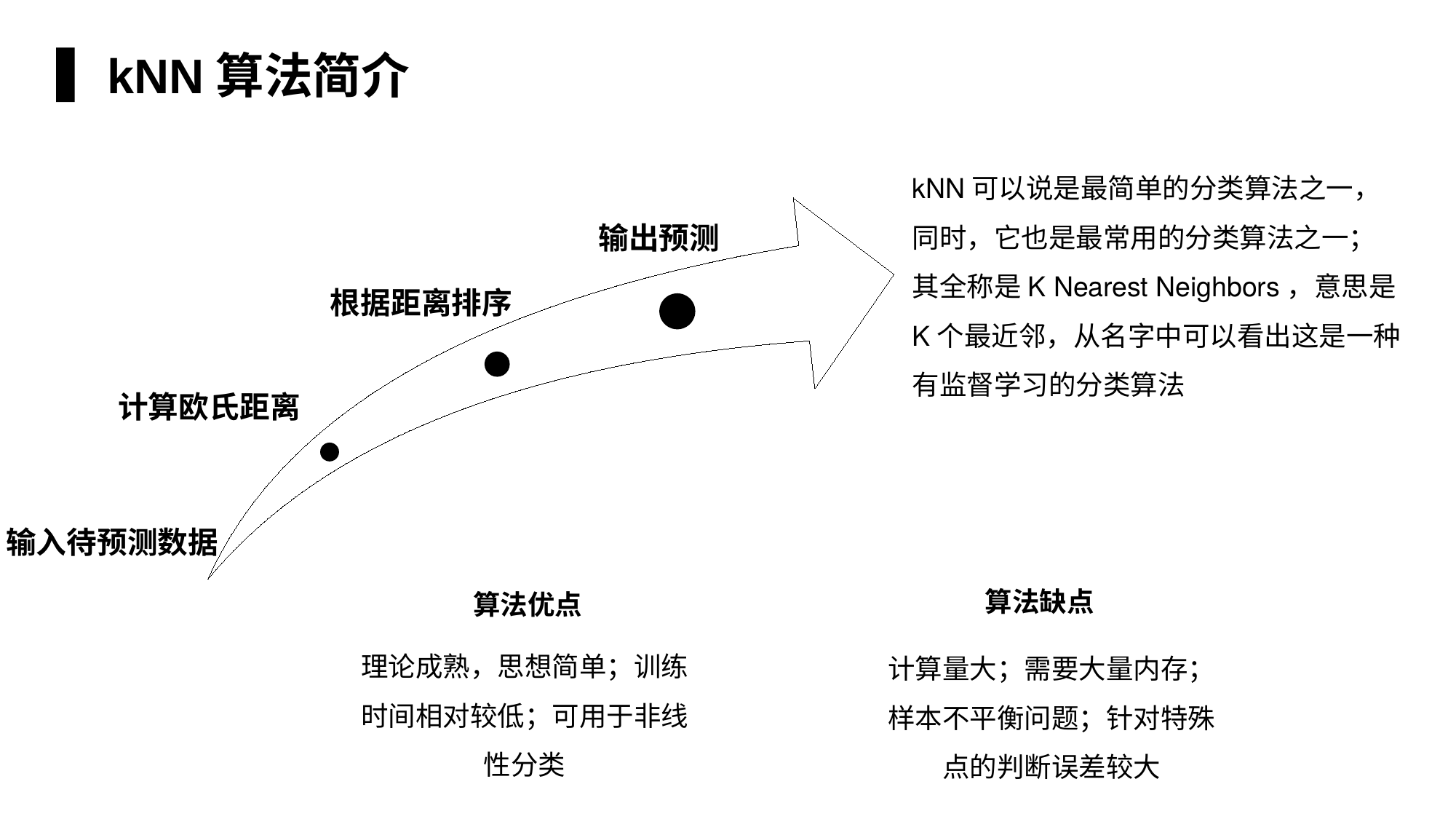

kNN算法简介

kNN可以说是最简单的分类算法之一，同时，它也是最常用的分类算法之一；其全称是K Nearest Neighbors，意思是K个最近邻，从名字中可以看出这是一种有监督学习的分类算法

输出预测
根据距离排序

计算欧氏距离

输入待预测数据
算法缺点
算法优点
理论成熟，思想简单；训练时间相对较低；可用于非线性分类
计算量大；需要大量内存；样本不平衡问题；针对特殊点的判断误差较大